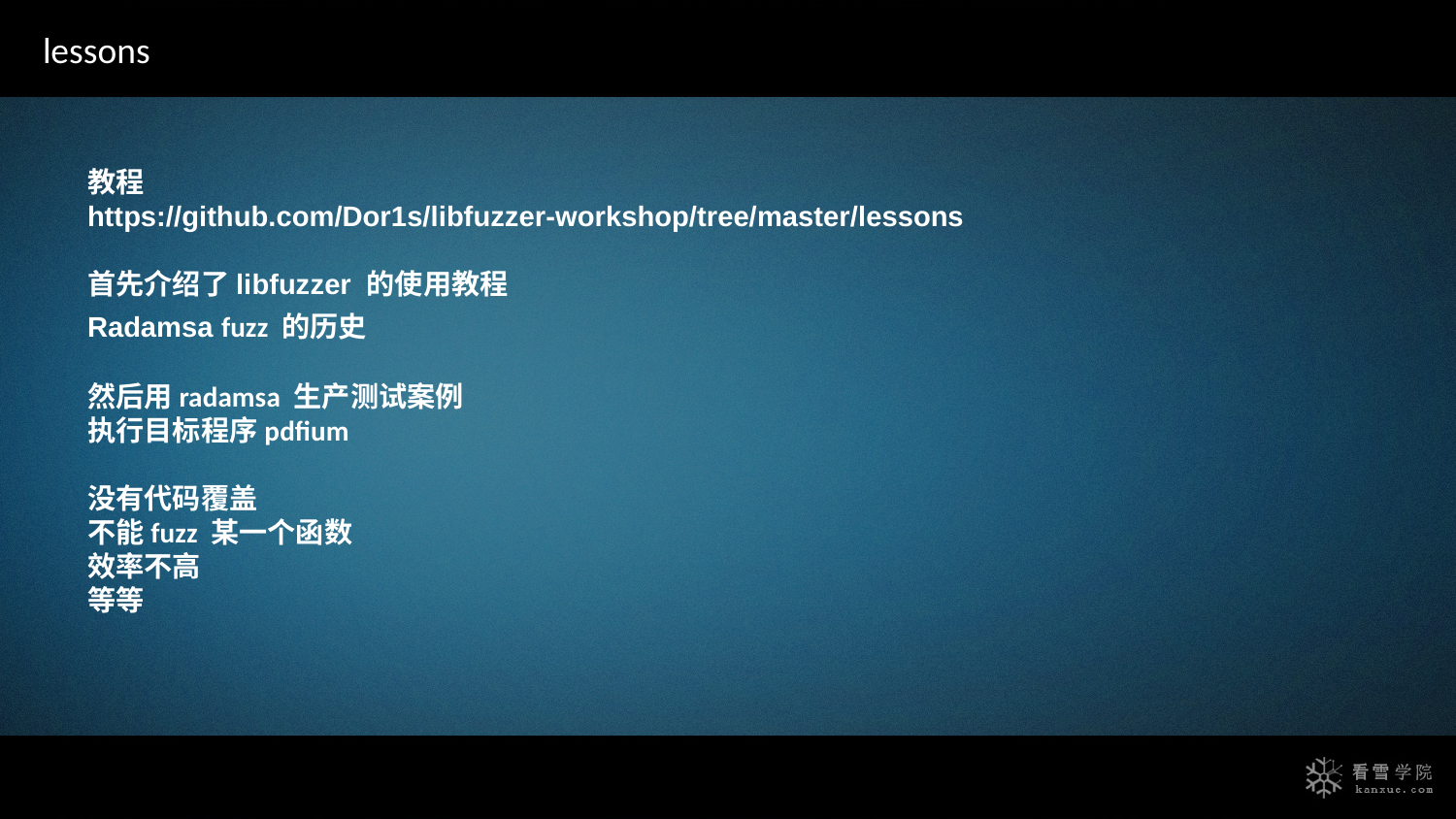

lessons
教程
https://github.com/Dor1s/libfuzzer-workshop/tree/master/lessons

首先介绍了libfuzzer 的使用教程
Radamsa fuzz 的历史

然后用radamsa 生产测试案例
执行目标程序pdfium

没有代码覆盖
不能fuzz 某一个函数
效率不高
等等